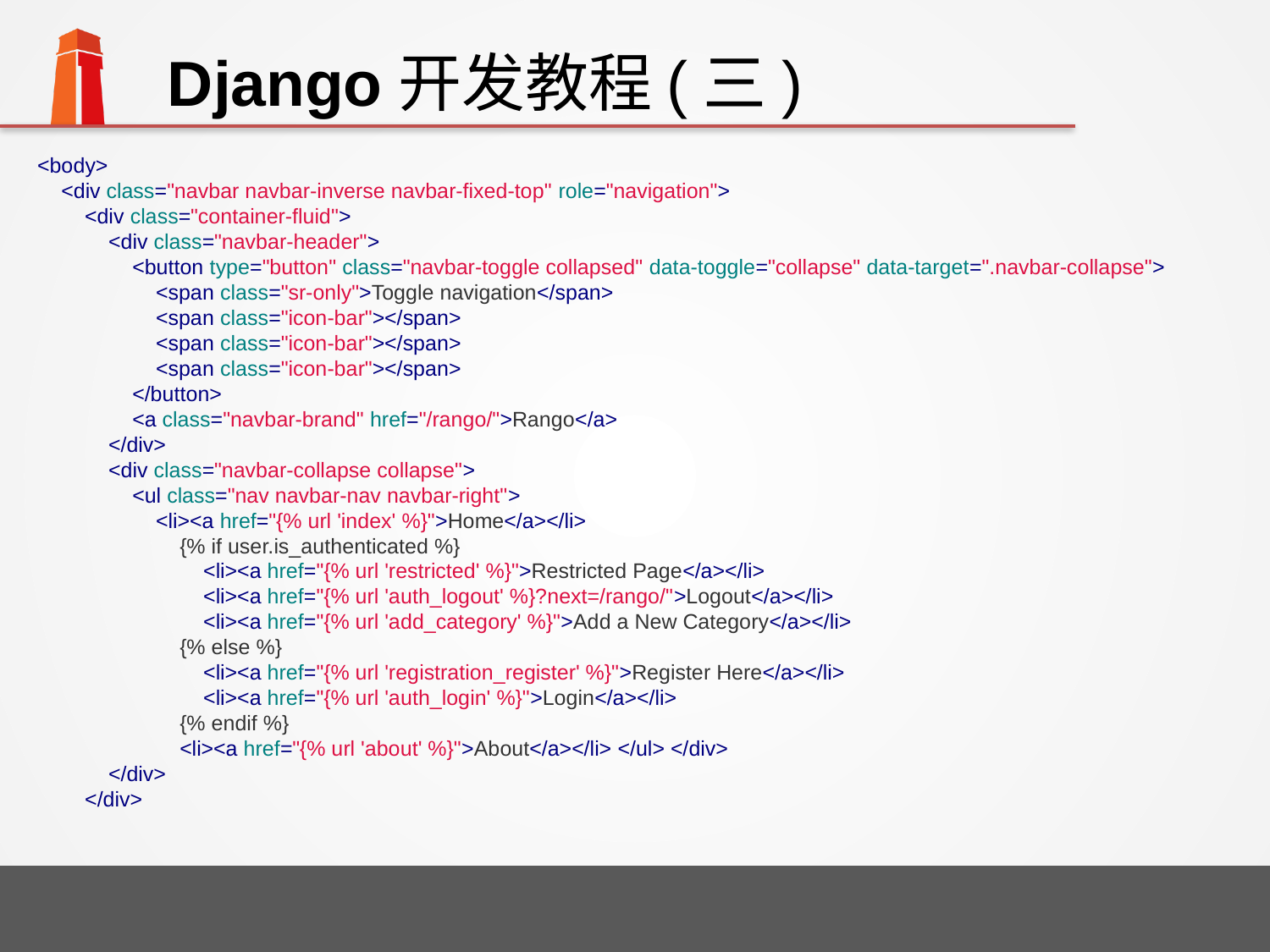

# Django开发教程(三)
<body>
    <div class="navbar navbar-inverse navbar-fixed-top" role="navigation">
        <div class="container-fluid">
            <div class="navbar-header">
                <button type="button" class="navbar-toggle collapsed" data-toggle="collapse" data-target=".navbar-collapse">
                    <span class="sr-only">Toggle navigation</span>
                    <span class="icon-bar"></span>
                    <span class="icon-bar"></span>
                    <span class="icon-bar"></span>
                </button>
                <a class="navbar-brand" href="/rango/">Rango</a>
            </div>
            <div class="navbar-collapse collapse">
                <ul class="nav navbar-nav navbar-right">
                    <li><a href="{% url 'index' %}">Home</a></li>
                        {% if user.is_authenticated %}
                            <li><a href="{% url 'restricted' %}">Restricted Page</a></li>
                            <li><a href="{% url 'auth_logout' %}?next=/rango/">Logout</a></li>
                            <li><a href="{% url 'add_category' %}">Add a New Category</a></li>
                        {% else %}
                            <li><a href="{% url 'registration_register' %}">Register Here</a></li>
                            <li><a href="{% url 'auth_login' %}">Login</a></li>
                        {% endif %}
                        <li><a href="{% url 'about' %}">About</a></li> </ul> </div>
            </div>
        </div>